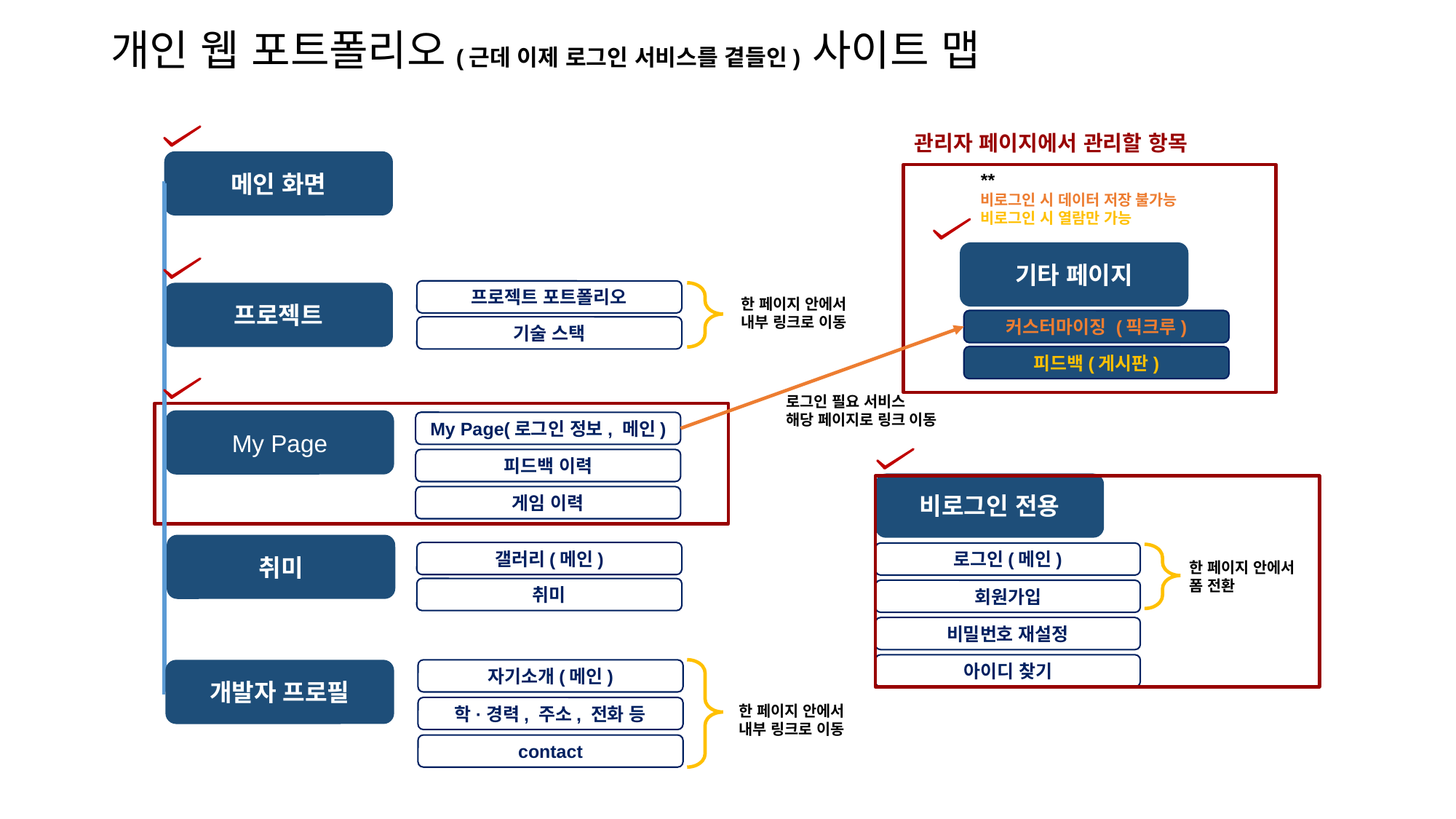

# 개인 웹 포트폴리오(근데 이제 로그인 서비스를 곁들인) 사이트 맵
관리자 페이지에서 관리할 항목

메인 화면
**
비로그인 시 데이터 저장 불가능
비로그인 시 열람만 가능

기타 페이지

프로젝트 포트폴리오
프로젝트

한 페이지 안에서 내부 링크로 이동
커스터마이징 (픽크루)
기술 스택
피드백(게시판)

로그인 필요 서비스
해당 페이지로 링크 이동

My Page
My Page(로그인 정보, 메인)

피드백 이력
비로그인 전용

게임 이력
취미
갤러리(메인)
로그인(메인)

한 페이지 안에서 폼 전환
취미
회원가입
비밀번호 재설정
아이디 찾기

자기소개(메인)
개발자 프로필
한 페이지 안에서 내부 링크로 이동
학·경력, 주소, 전화 등
contact